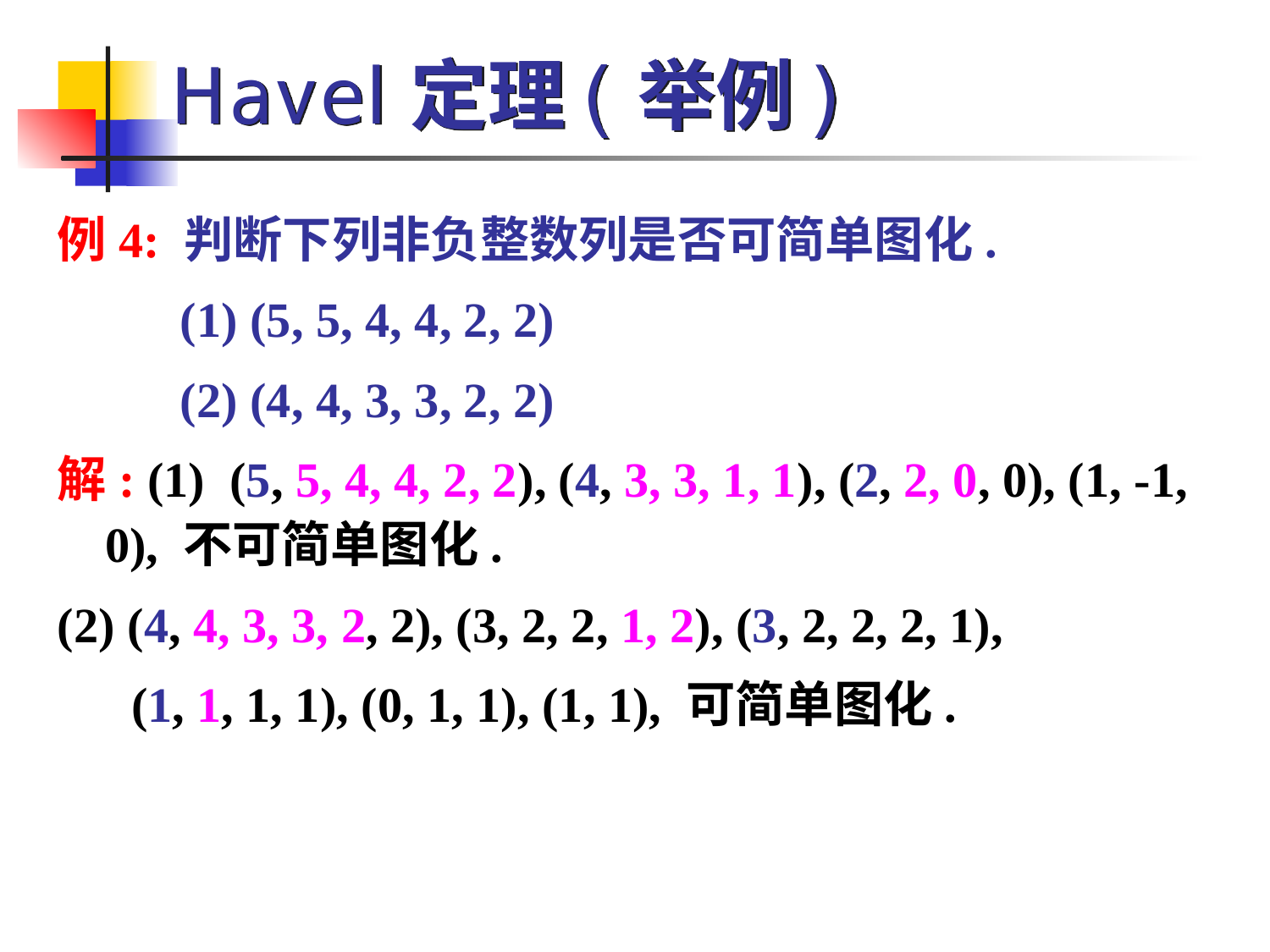

# Havel定理(举例)
例4: 判断下列非负整数列是否可简单图化.
          (1) (5, 5, 4, 4, 2, 2)
          (2) (4, 4, 3, 3, 2, 2)
解: (1)  (5, 5, 4, 4, 2, 2), (4, 3, 3, 1, 1), (2, 2, 0, 0), (1, -1, 0), 不可简单图化.
(2) (4, 4, 3, 3, 2, 2), (3, 2, 2, 1, 2), (3, 2, 2, 2, 1),
      (1, 1, 1, 1), (0, 1, 1), (1, 1), 可简单图化.